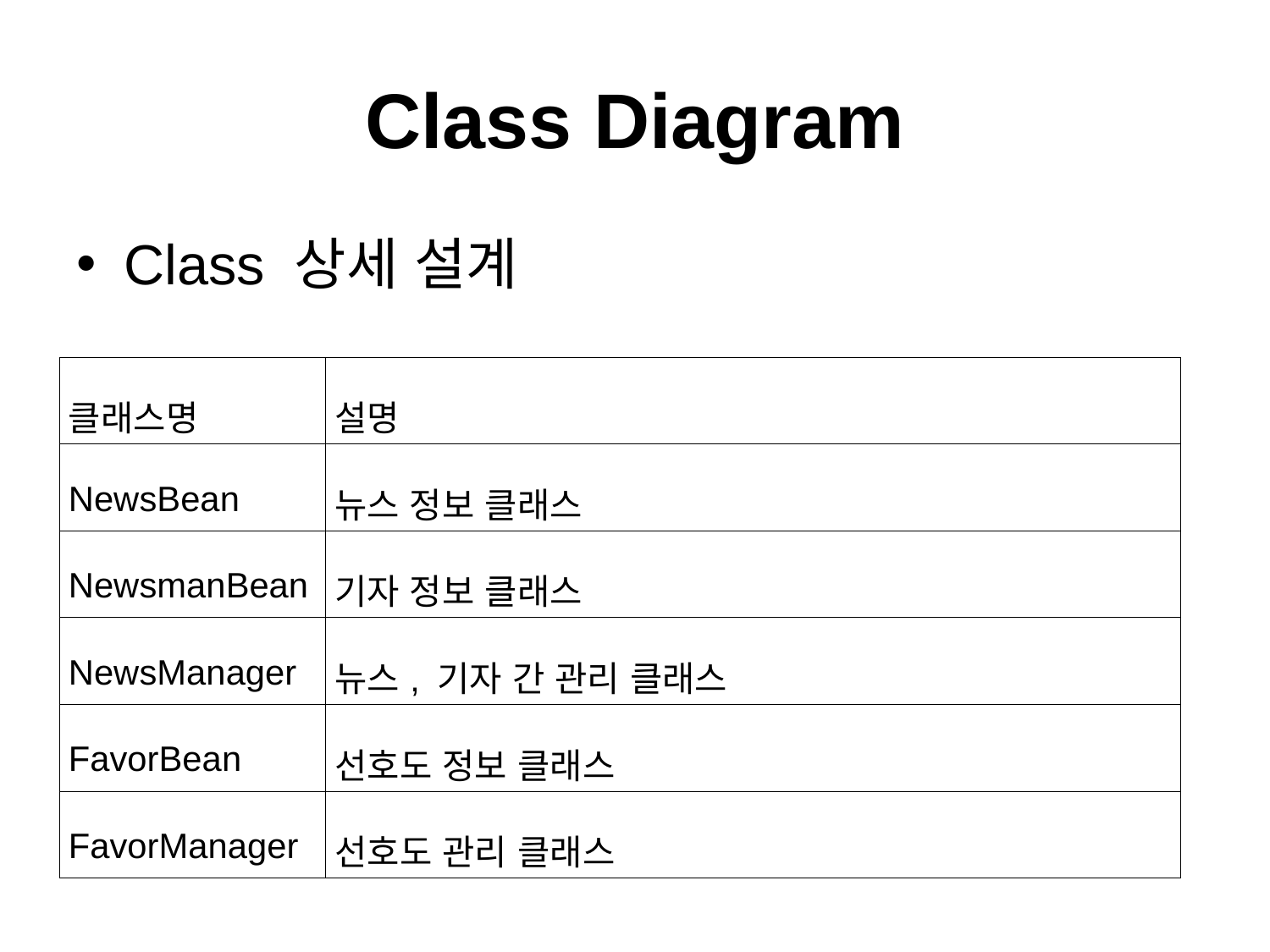

# Class Diagram
Class 상세 설계
| 클래스명 | 설명 |
| --- | --- |
| NewsBean | 뉴스 정보 클래스 |
| NewsmanBean | 기자 정보 클래스 |
| NewsManager | 뉴스, 기자 간 관리 클래스 |
| FavorBean | 선호도 정보 클래스 |
| FavorManager | 선호도 관리 클래스 |